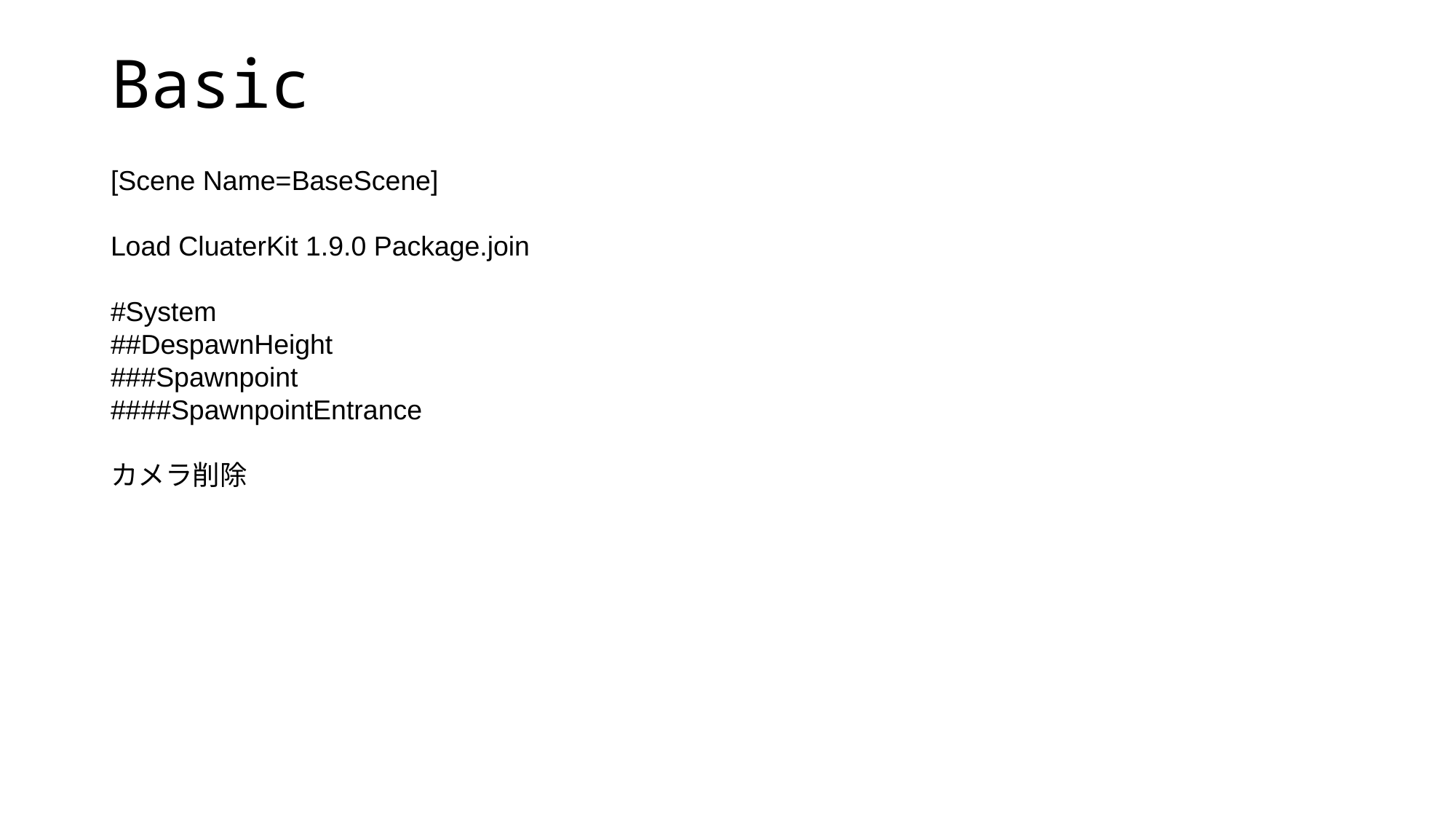

# Basic
[Scene Name=BaseScene]

Load CluaterKit 1.9.0 Package.join

#System
##DespawnHeight
###Spawnpoint
####SpawnpointEntrance

カメラ削除